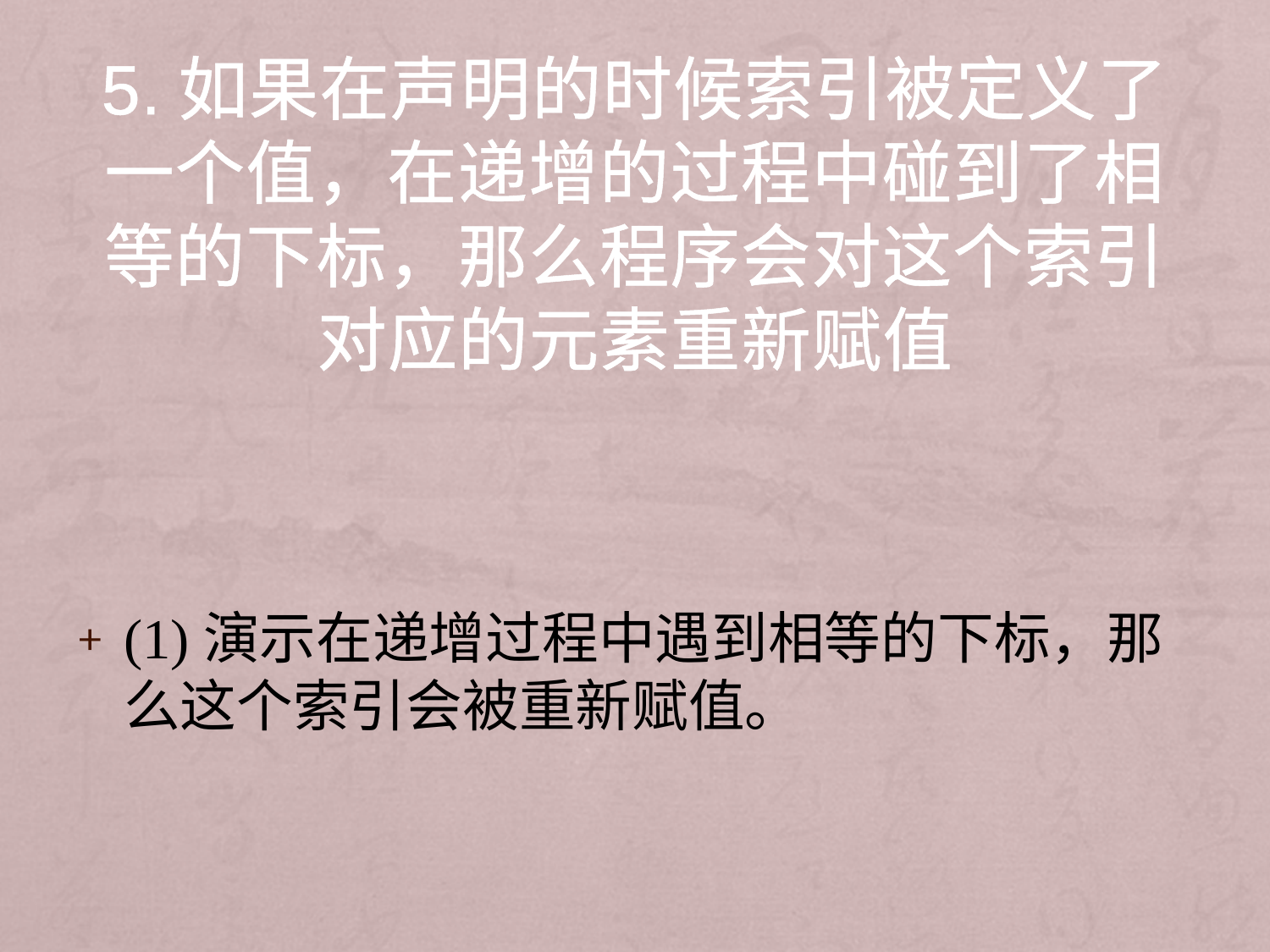

# 5.如果在声明的时候索引被定义了一个值，在递增的过程中碰到了相等的下标，那么程序会对这个索引对应的元素重新赋值
(1)演示在递增过程中遇到相等的下标，那么这个索引会被重新赋值。